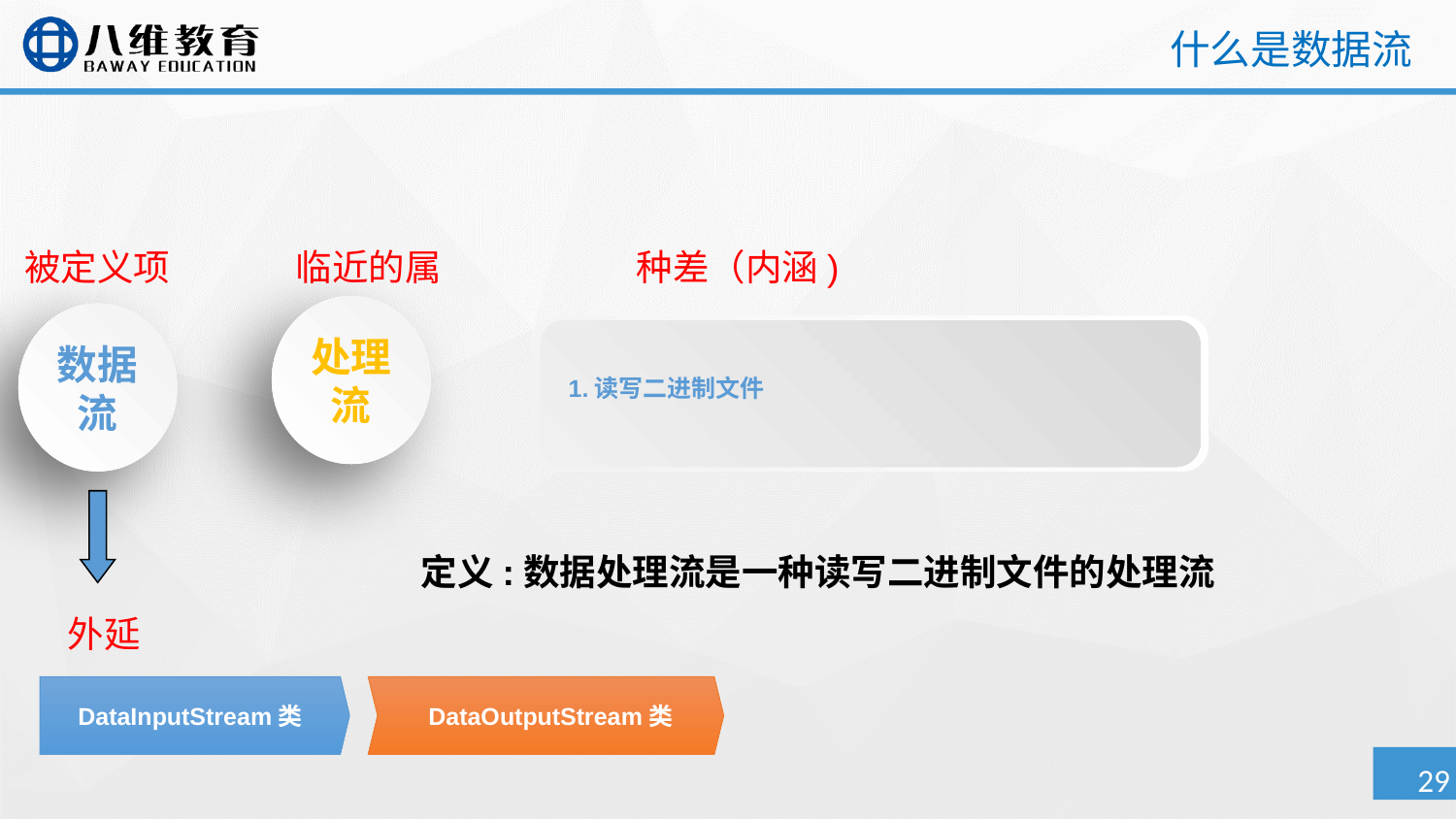

# 什么是数据流
被定义项
临近的属
种差（内涵)
处理流
数据流

1.读写二进制文件

定义:数据处理流是一种读写二进制文件的处理流
外延

DataOutputStream类

DataInputStream类